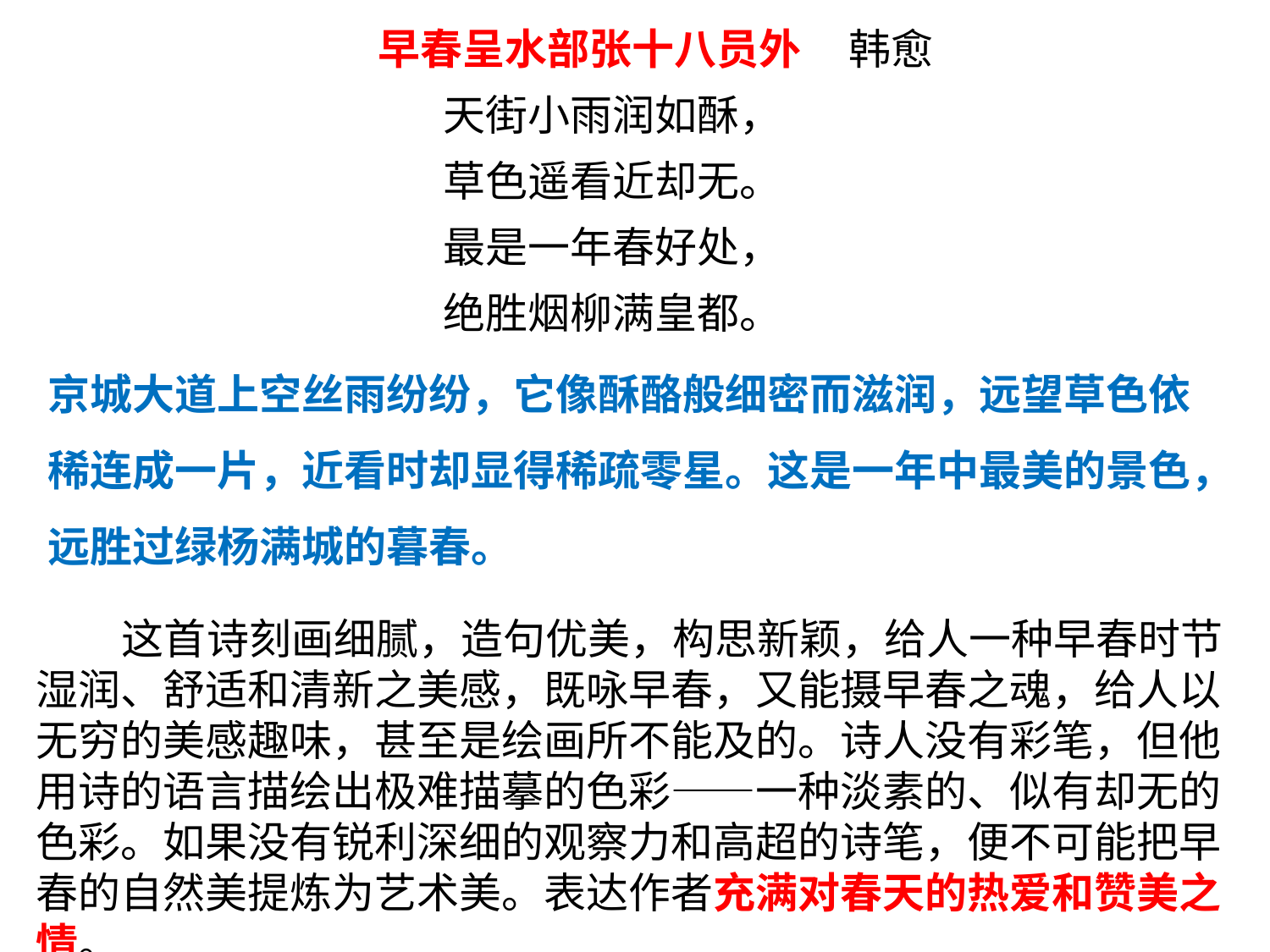

早春呈水部张十八员外     韩愈
天街小雨润如酥，
草色遥看近却无。
最是一年春好处，
绝胜烟柳满皇都。
左迁至蓝关示侄孙湘

京城大道上空丝雨纷纷，它像酥酪般细密而滋润，远望草色依稀连成一片，近看时却显得稀疏零星。这是一年中最美的景色，远胜过绿杨满城的暮春。
        这首诗刻画细腻，造句优美，构思新颖，给人一种早春时节湿润、舒适和清新之美感，既咏早春，又能摄早春之魂，给人以无穷的美感趣味，甚至是绘画所不能及的。诗人没有彩笔，但他用诗的语言描绘出极难描摹的色彩——一种淡素的、似有却无的色彩。如果没有锐利深细的观察力和高超的诗笔，便不可能把早春的自然美提炼为艺术美。表达作者充满对春天的热爱和赞美之情。